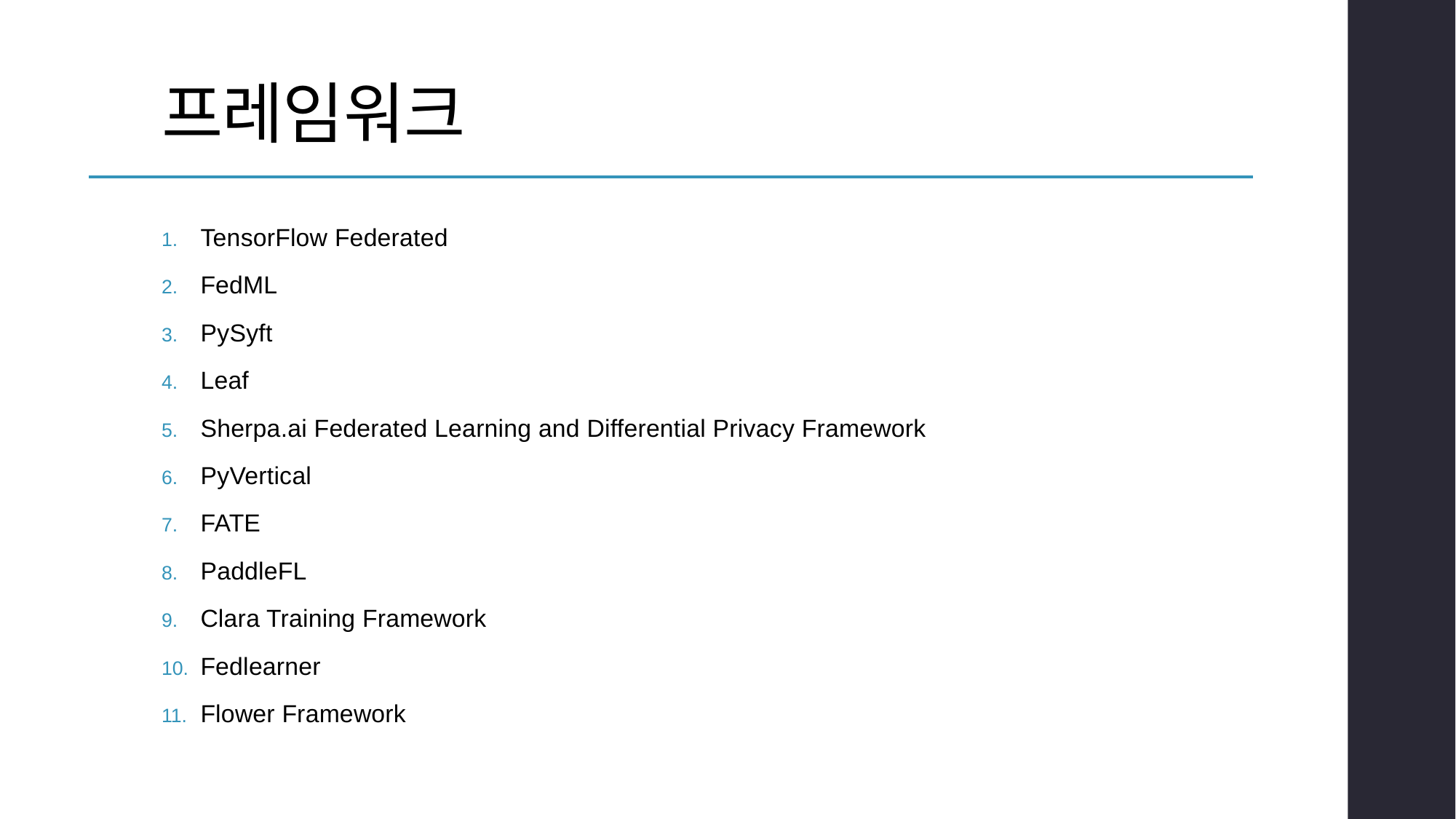

# 프레임워크
TensorFlow Federated
FedML
PySyft
Leaf
Sherpa.ai Federated Learning and Differential Privacy Framework
PyVertical
FATE
PaddleFL
Clara Training Framework
Fedlearner
Flower Framework